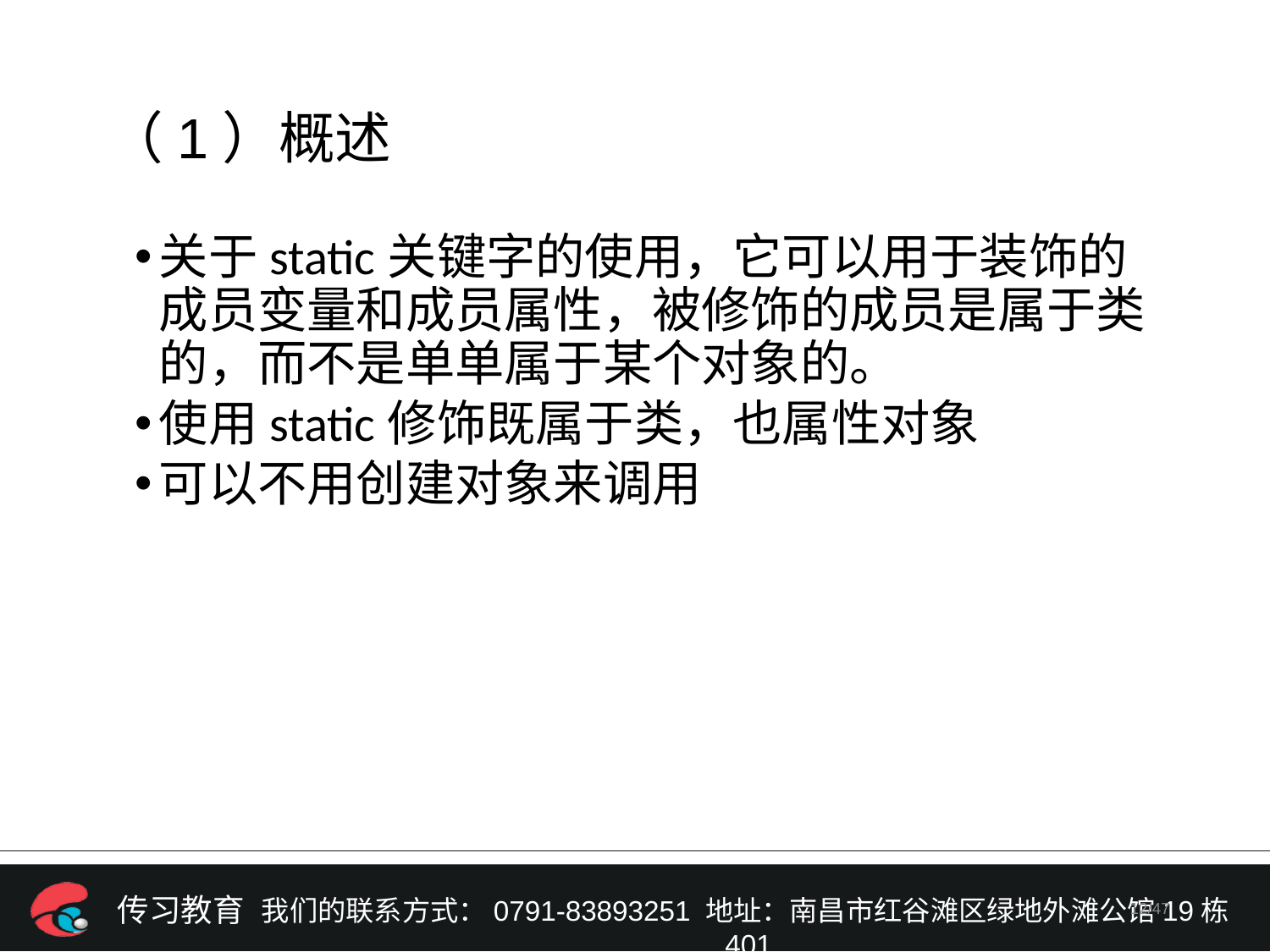

（1）概述
关于static关键字的使用，它可以用于装饰的成员变量和成员属性，被修饰的成员是属于类的，而不是单单属于某个对象的。
使用static修饰既属于类，也属性对象
可以不用创建对象来调用
12/47